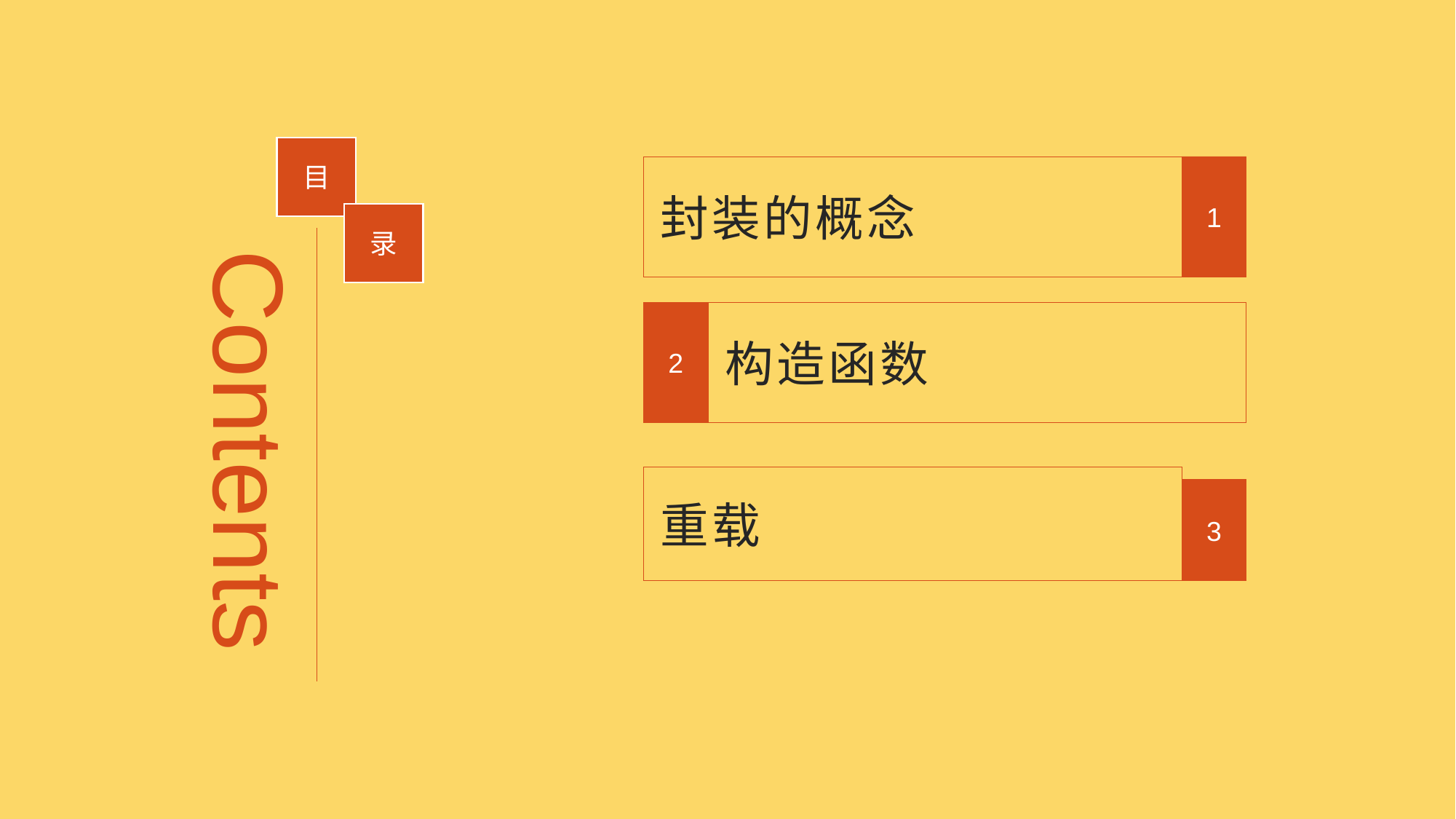

目
封装的概念
1
录
2
构造函数
Contents
重载
3